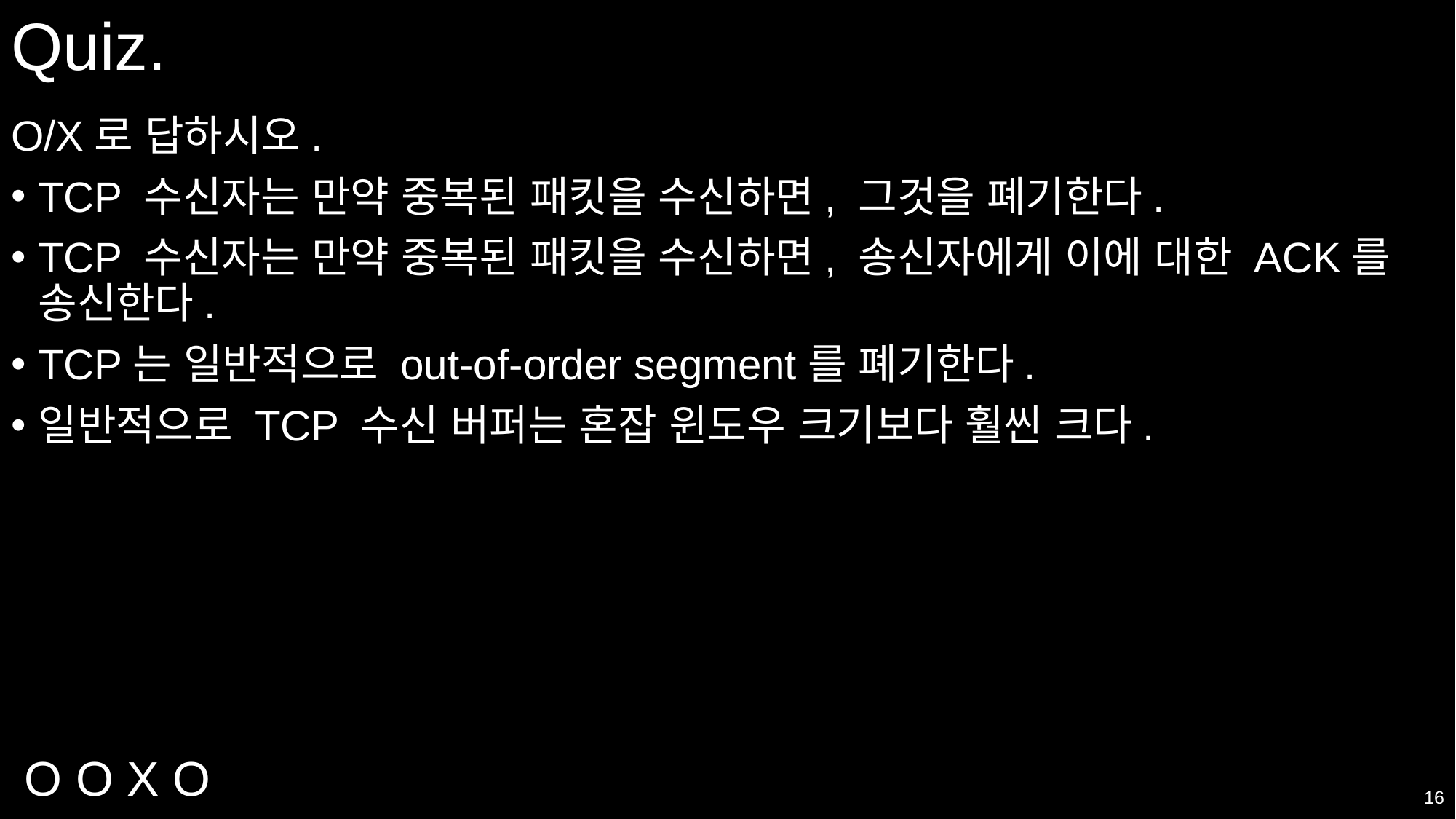

# Quiz.
O/X로 답하시오.
TCP 수신자는 만약 중복된 패킷을 수신하면, 그것을 폐기한다.
TCP 수신자는 만약 중복된 패킷을 수신하면, 송신자에게 이에 대한 ACK를 송신한다.
TCP는 일반적으로 out-of-order segment를 폐기한다.
일반적으로 TCP 수신 버퍼는 혼잡 윈도우 크기보다 훨씬 크다.

O O X O
16